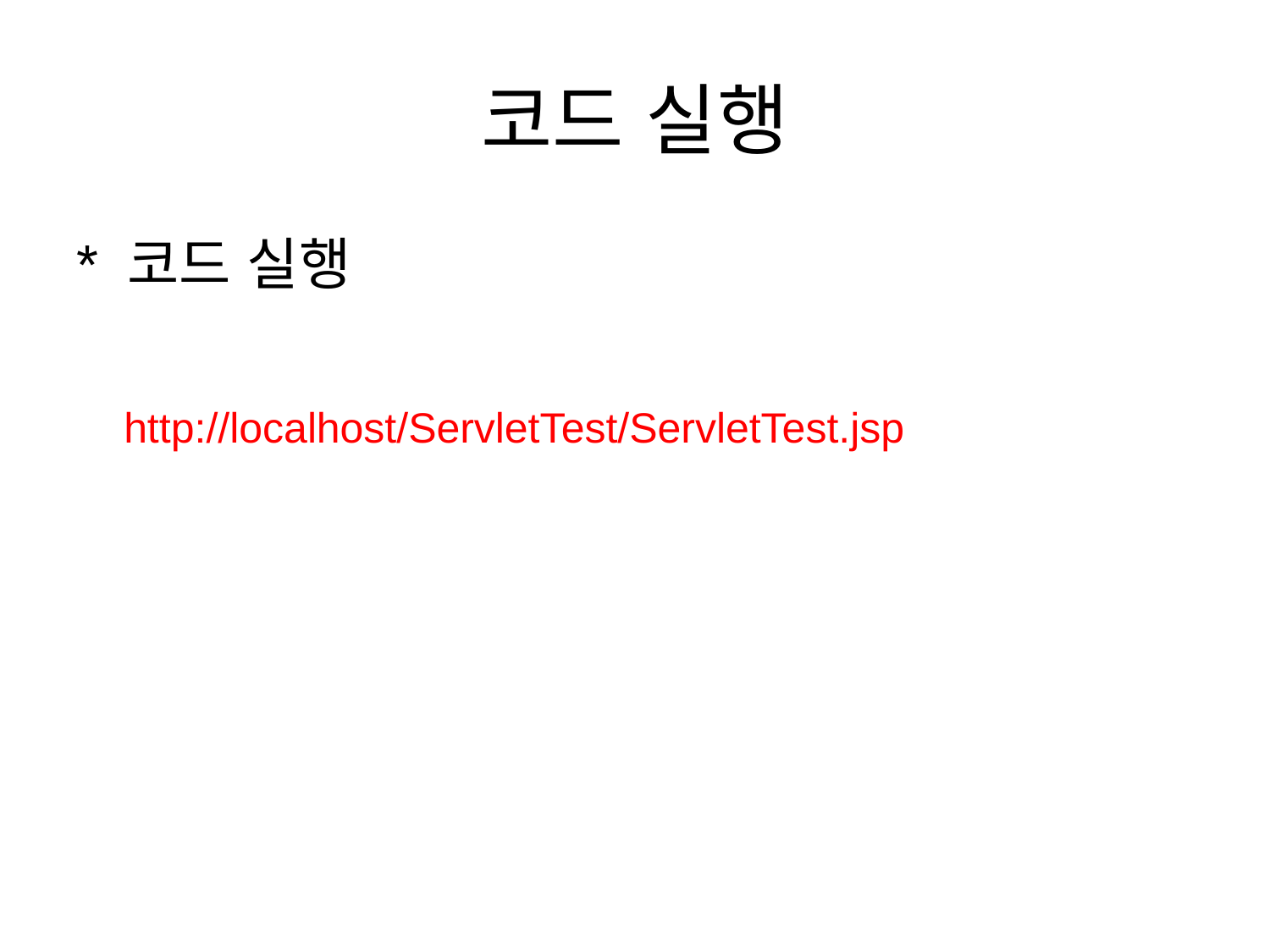

# 코드 실행
* 코드 실행

	http://localhost/ServletTest/ServletTest.jsp